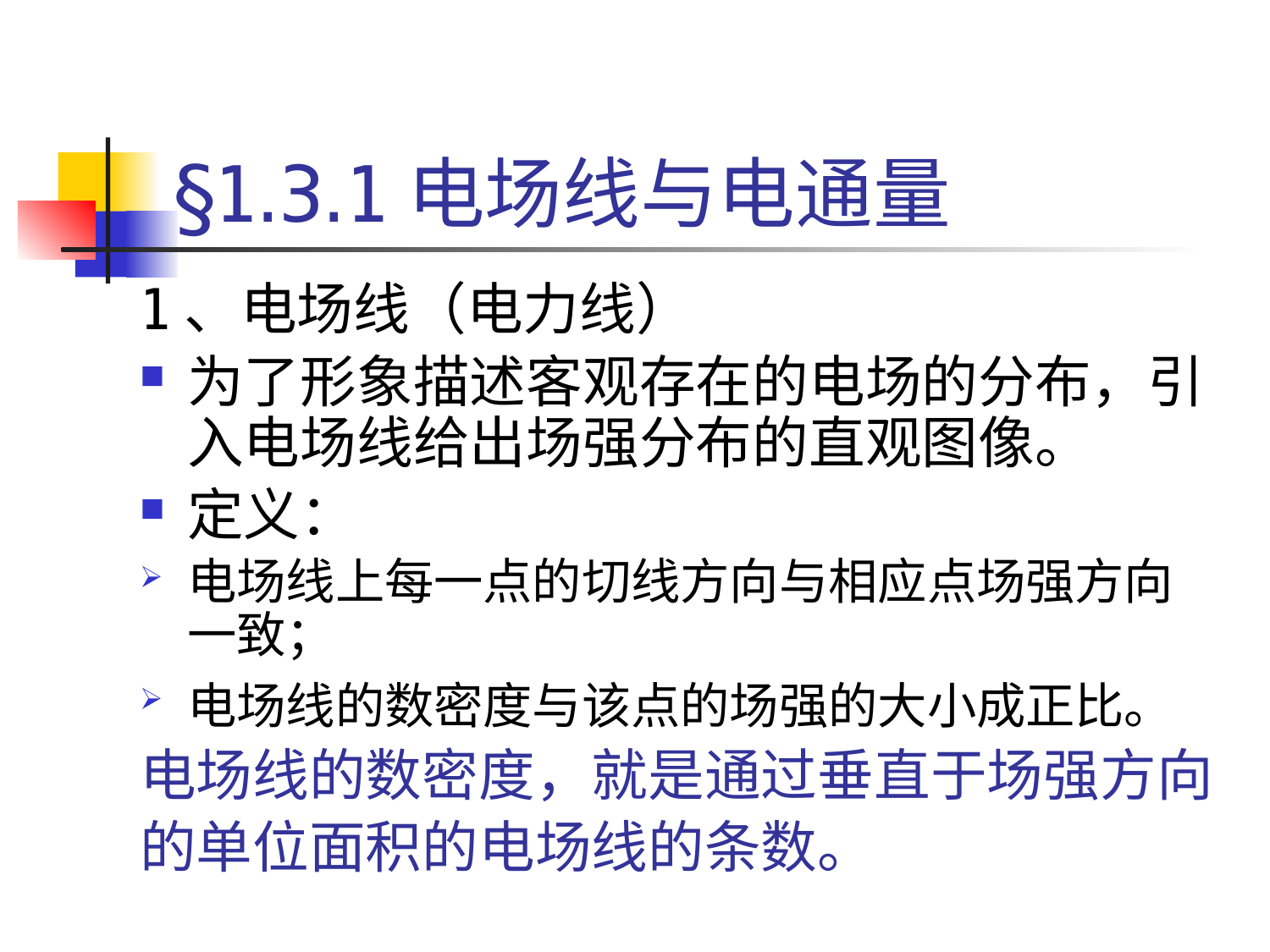

# §1.3.1电场线与电通量
1、电场线（电力线）
为了形象描述客观存在的电场的分布，引入电场线给出场强分布的直观图像。
定义：
电场线上每一点的切线方向与相应点场强方向一致；
电场线的数密度与该点的场强的大小成正比。
电场线的数密度，就是通过垂直于场强方向
的单位面积的电场线的条数。